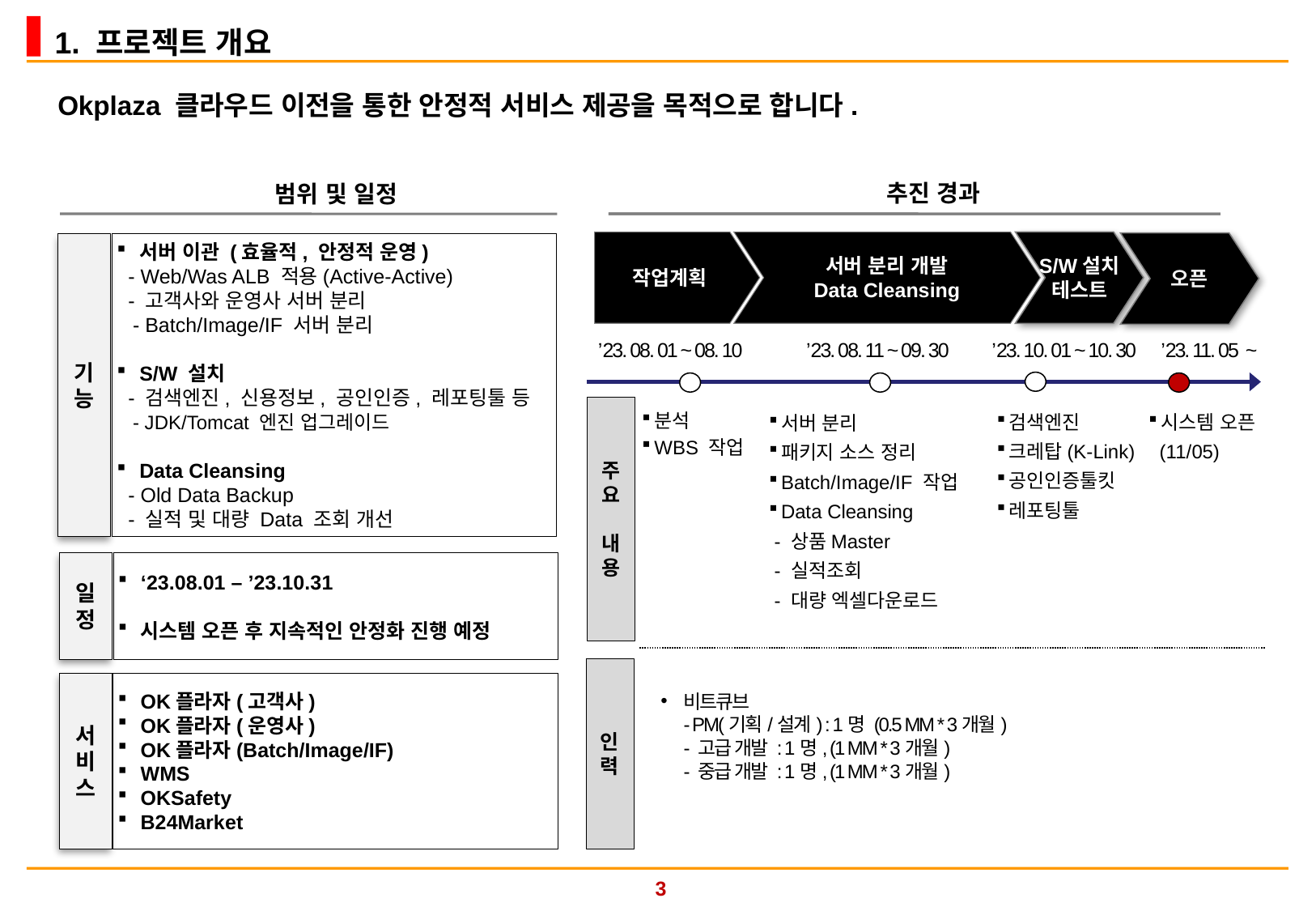

1. 프로젝트 개요
Okplaza 클라우드 이전을 통한 안정적 서비스 제공을 목적으로 합니다.
추진 경과
범위 및 일정

작업계획
서버 분리 개발
Data Cleansing
S/W설치
테스트
오픈
기능
서버 이관 (효율적, 안정적 운영)
  - Web/Was ALB 적용(Active-Active)
  - 고객사와 운영사 서버 분리
  - Batch/Image/IF 서버 분리
S/W 설치
  - 검색엔진, 신용정보, 공인인증, 레포팅툴 등
  - JDK/Tomcat 엔진 업그레이드
Data Cleansing
  - Old Data Backup
  - 실적 및 대량 Data 조회 개선
’23. 08. 01 ~ 08. 10
’23. 08. 11 ~ 09. 30
’23. 10. 01 ~ 10. 30
’23. 11. 05  ~

주
요
 내용
검색엔진
크레탑(K-Link)
공인인증툴킷
레포팅툴
시스템 오픈
  (11/05)
분석
WBS 작업

서버 분리
패키지 소스 정리
Batch/Image/IF 작업
Data Cleansing
 - 상품Master
 - 실적조회
 - 대량 엑셀다운로드

일정
‘23.08.01 – ’23.10.31

시스템 오픈 후 지속적인 안정화 진행 예정
인력
서비스
OK플라자(고객사)
OK플라자(운영사)
OK플라자(Batch/Image/IF)
WMS
OKSafety
B24Market
비트큐브
- PM(기획/설계) : 1명 (0.5 MM * 3개월)
- 고급 개발 : 1명, (1 MM * 3개월)
- 중급 개발 : 1명, (1 MM * 3개월)